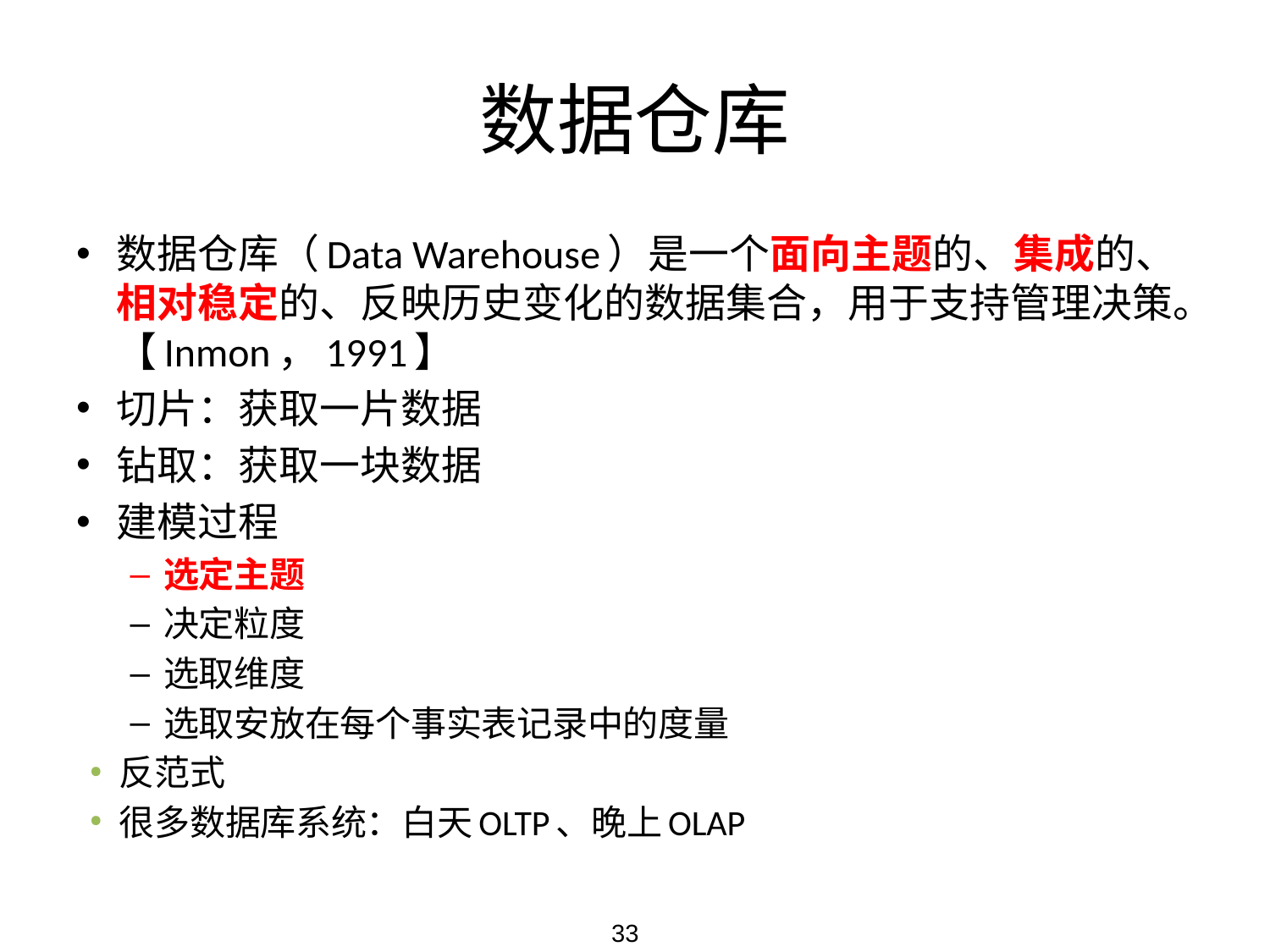

# 数据仓库
数据仓库（Data Warehouse）是一个面向主题的、集成的、相对稳定的、反映历史变化的数据集合，用于支持管理决策。【Inmon，1991】
切片：获取一片数据
钻取：获取一块数据
建模过程
选定主题
决定粒度
选取维度
选取安放在每个事实表记录中的度量
反范式
很多数据库系统：白天OLTP、晚上OLAP